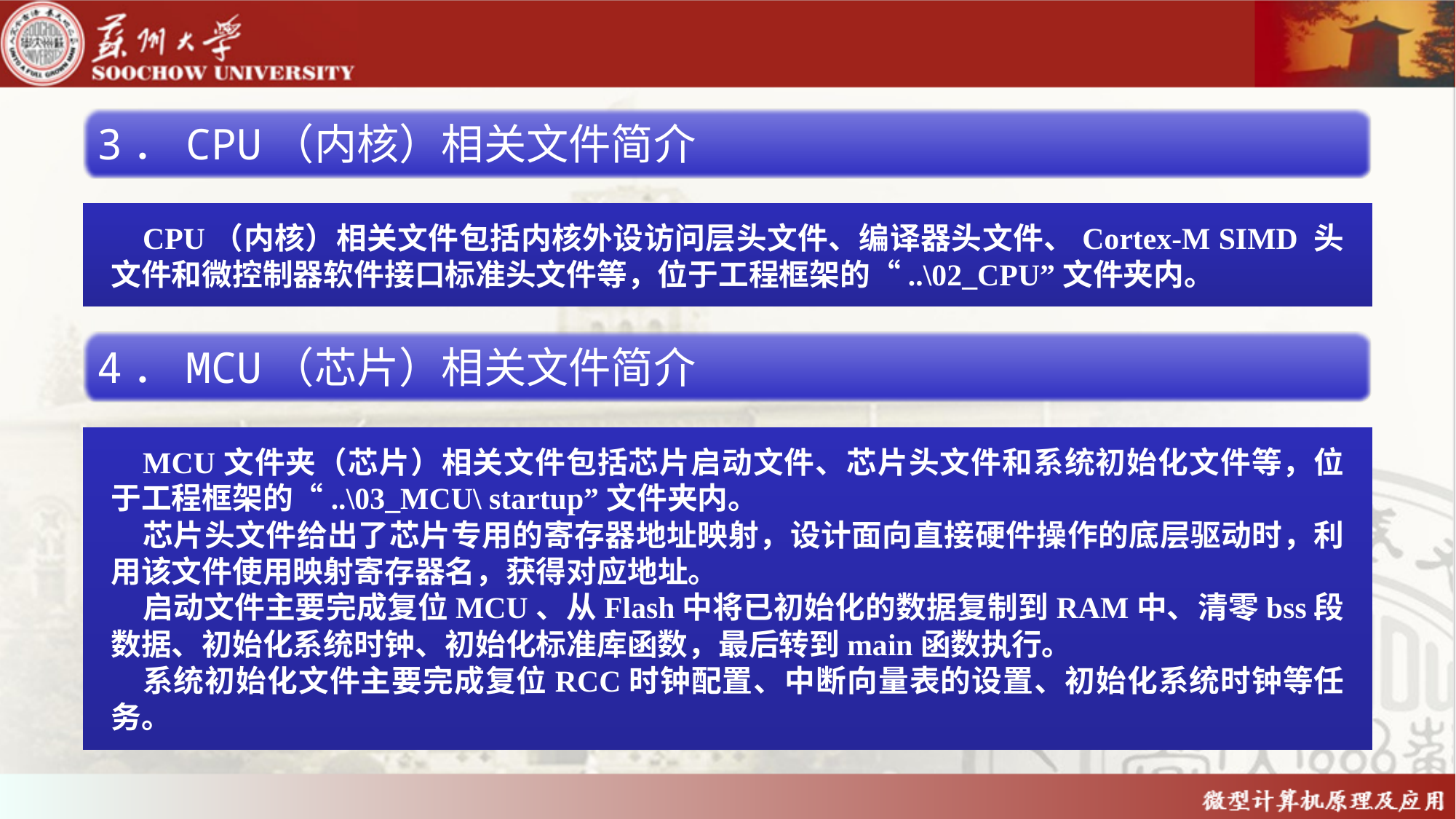

3．CPU（内核）相关文件简介
CPU（内核）相关文件包括内核外设访问层头文件、编译器头文件、Cortex-M SIMD 头文件和微控制器软件接口标准头文件等，位于工程框架的“..\02_CPU”文件夹内。
4．MCU（芯片）相关文件简介
MCU文件夹（芯片）相关文件包括芯片启动文件、芯片头文件和系统初始化文件等，位于工程框架的“..\03_MCU\ startup”文件夹内。
芯片头文件给出了芯片专用的寄存器地址映射，设计面向直接硬件操作的底层驱动时，利用该文件使用映射寄存器名，获得对应地址。
启动文件主要完成复位MCU、从Flash中将已初始化的数据复制到RAM中、清零bss段数据、初始化系统时钟、初始化标准库函数，最后转到main函数执行。
系统初始化文件主要完成复位RCC时钟配置、中断向量表的设置、初始化系统时钟等任务。